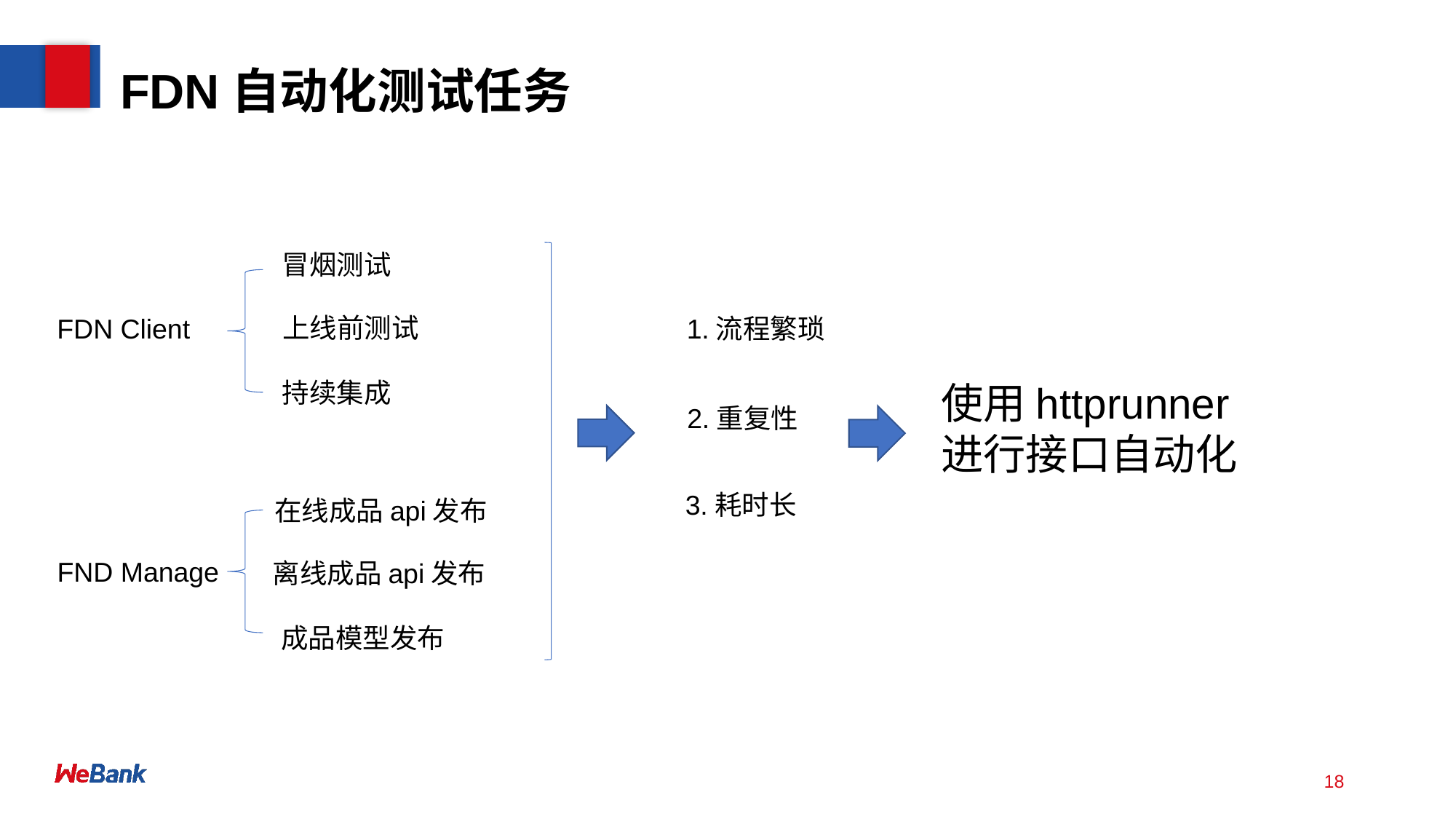

# FDN自动化测试任务
冒烟测试

上线前测试
FDN Client
1.流程繁琐
持续集成
使用httprunner进行接口自动化
2.重复性

3.耗时长
在线成品api发布

FND Manage
离线成品api发布
成品模型发布
18